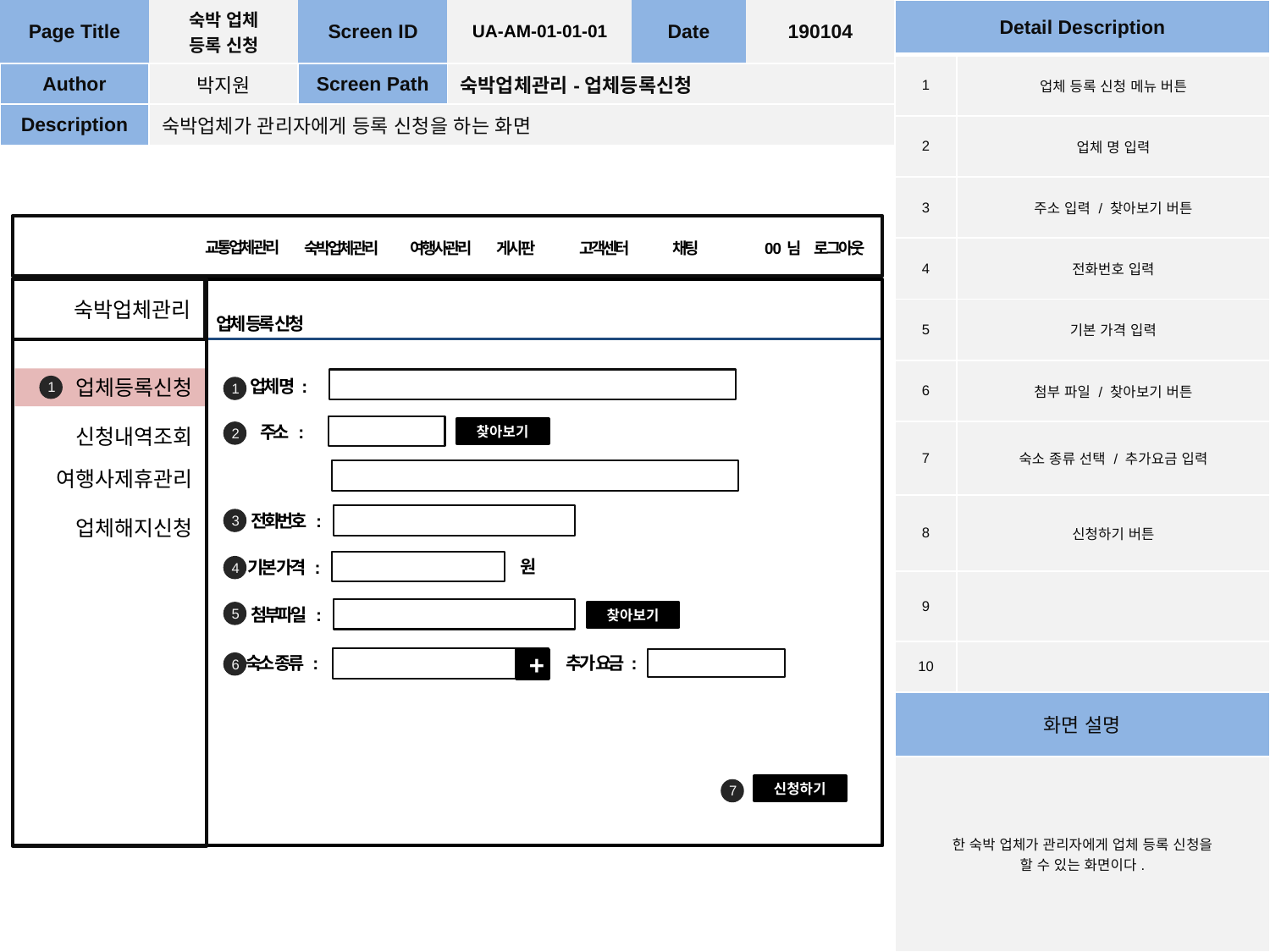

| Page Title | 숙박 업체 등록 신청 | Screen ID | UA-AM-01-01-01 | Date | 190104 |
| --- | --- | --- | --- | --- | --- |
| Author | 박지원 | Screen Path | 숙박업체관리-업체등록신청 |  |  |
| Description | 숙박업체가 관리자에게 등록 신청을 하는 화면 |  |  |  |  |
| Detail Description |  |
| --- | --- |
| 1 | 업체 등록 신청 메뉴 버튼 |
| 2 | 업체 명 입력 |
| 3 | 주소 입력 / 찾아보기 버튼 |
| 4 | 전화번호 입력 |
| 5 | 기본 가격 입력 |
| 6 | 첨부 파일 / 찾아보기 버튼 |
| 7 | 숙소 종류 선택 / 추가요금 입력 |
| 8 | 신청하기 버튼 |
| 9 |  |
| 10 |  |
| 화면 설명 |  |
| 한 숙박 업체가 관리자에게 업체 등록 신청을 할 수 있는 화면이다. |  |

교통업체관리
게시판
고객센터
채팅
0 0 님
로그아웃
숙박업체관리
여행사관리

숙박업체관리
업체 등록 신청
업체등록신청
업체 명 :

1

1

주소  :

신청내역조회
2

찾아보기
여행사제휴관리

전화번호  :
3

업체해지신청
원
기본 가격  :

4

첨부파일  :
5

찾아보기
숙소 종류  :
추가 요금 :

6

+
7

신청하기